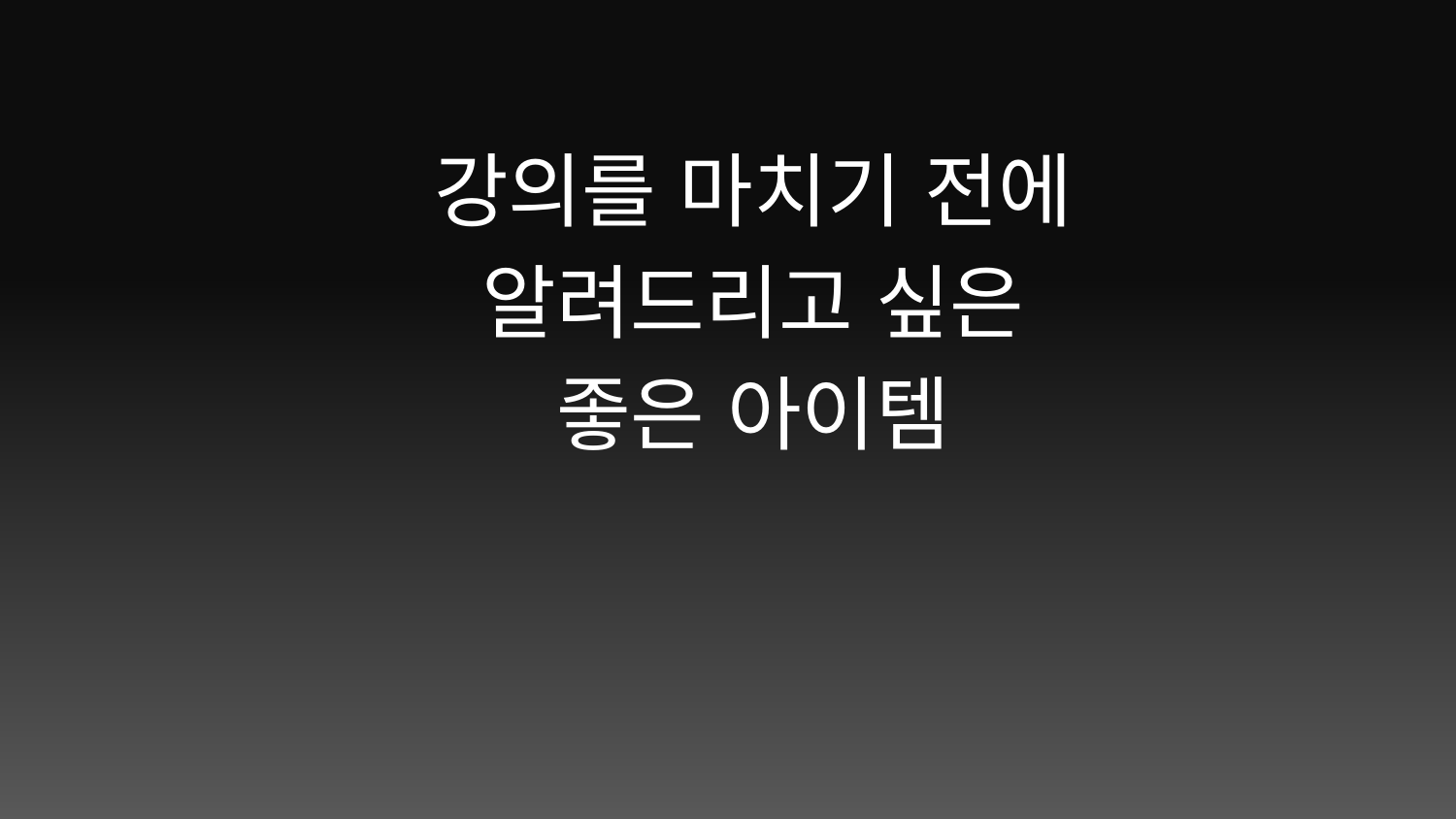

강의를 마치기 전에
알려드리고 싶은
좋은 아이템